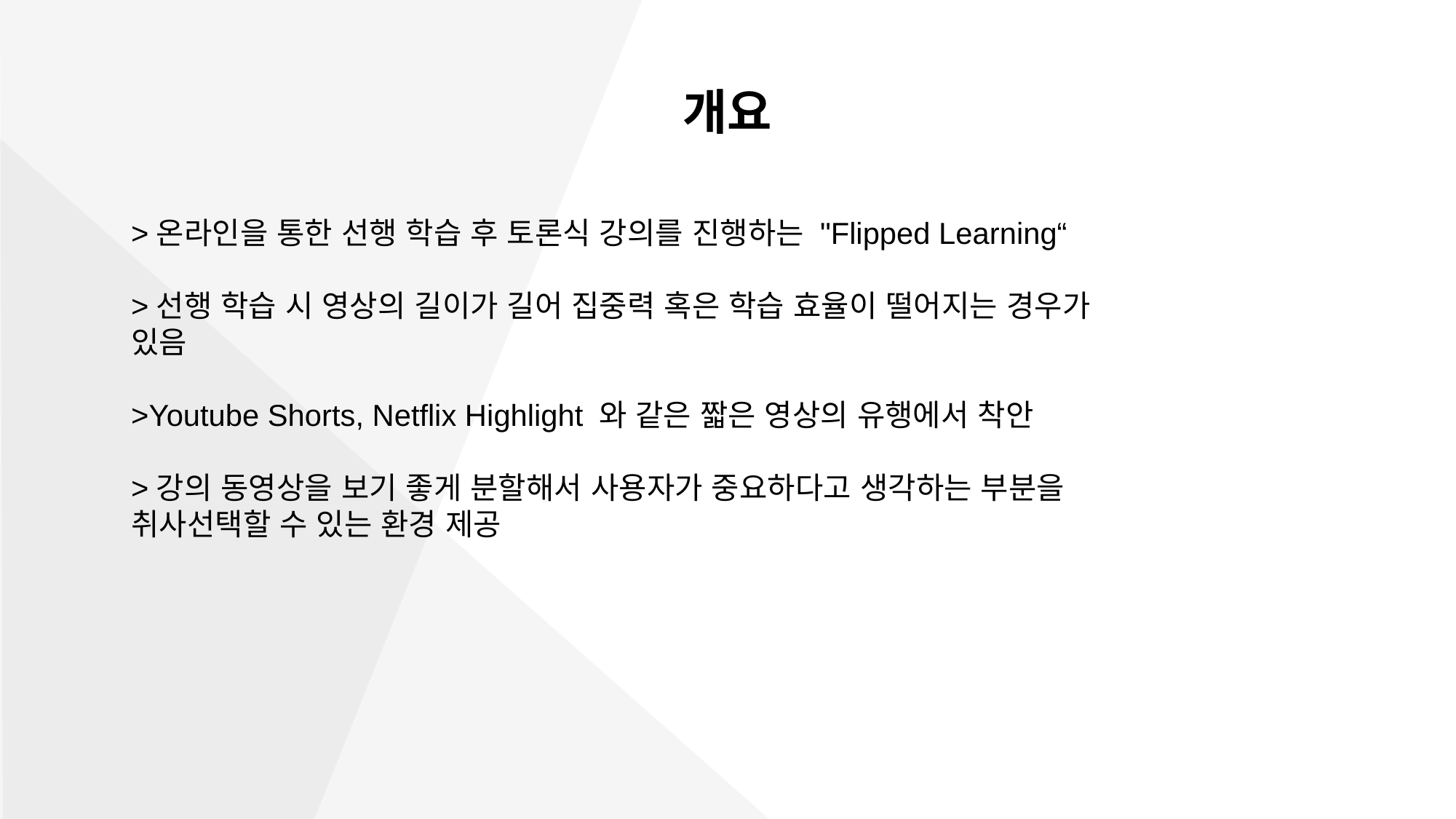

개요

>온라인을 통한 선행 학습 후 토론식 강의를 진행하는 "Flipped Learning“

>선행 학습 시 영상의 길이가 길어 집중력 혹은 학습 효율이 떨어지는 경우가 있음

>Youtube Shorts, Netflix Highlight 와 같은 짧은 영상의 유행에서 착안

>강의 동영상을 보기 좋게 분할해서 사용자가 중요하다고 생각하는 부분을 취사선택할 수 있는 환경 제공